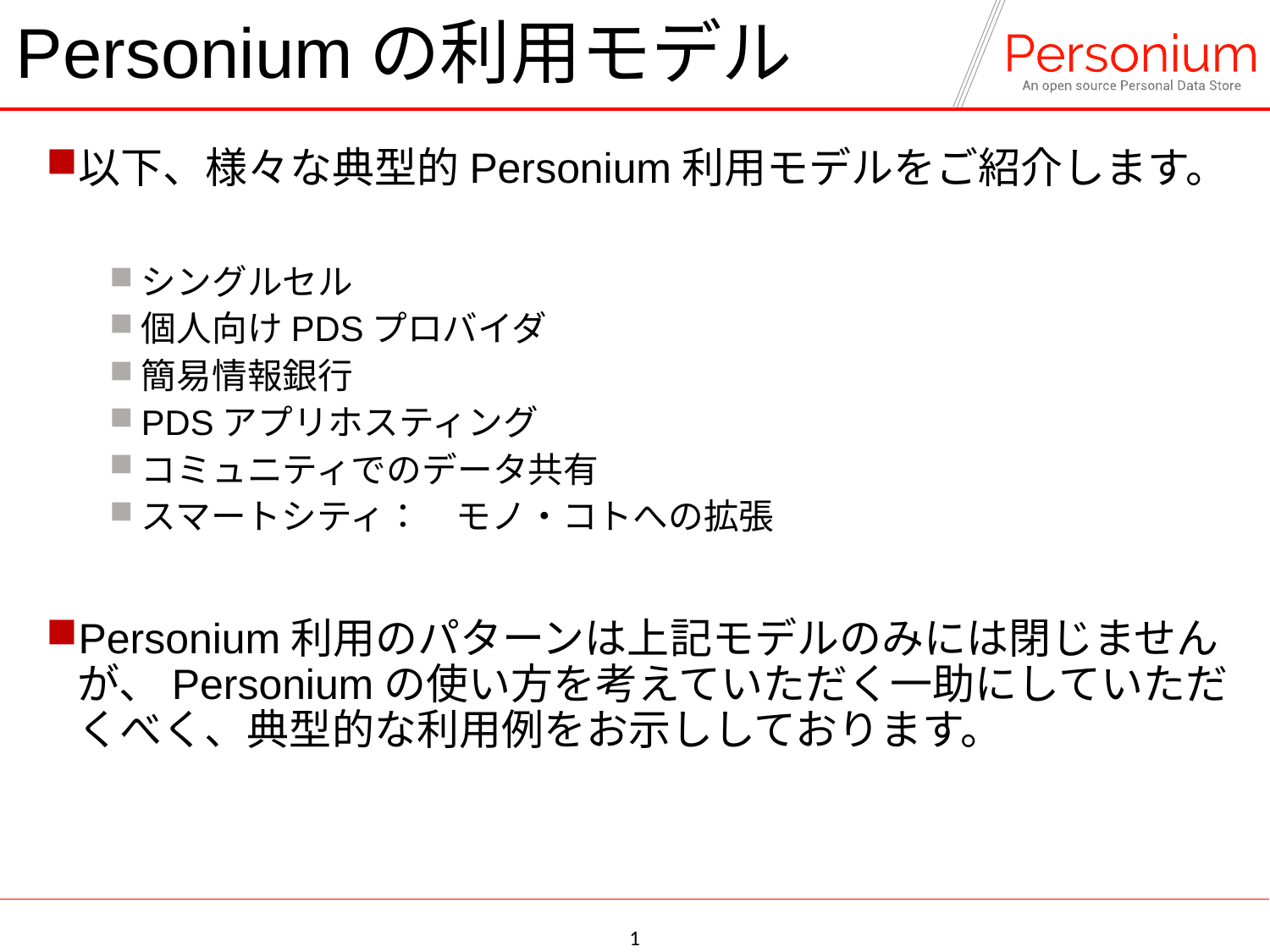

# Personiumの利用モデル
以下、様々な典型的Personium利用モデルをご紹介します。

シングルセル
個人向けPDSプロバイダ
簡易情報銀行
PDSアプリホスティング
コミュニティでのデータ共有
スマートシティ：　モノ・コトへの拡張

Personium利用のパターンは上記モデルのみには閉じませんが、Personiumの使い方を考えていただく一助にしていただくべく、典型的な利用例をお示ししております。

1